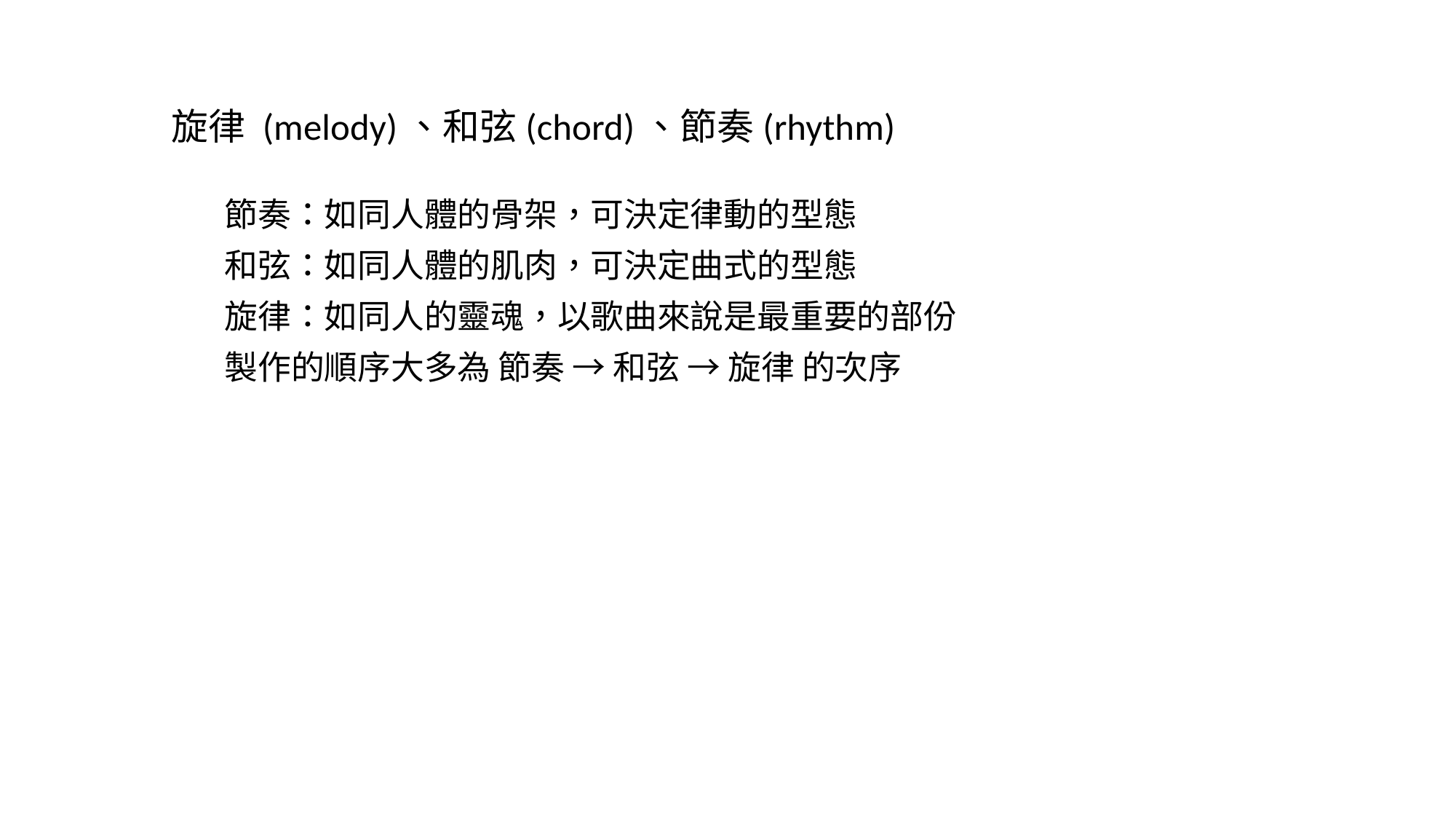

# 旋律 (melody)、和弦(chord)、節奏(rhythm)
節奏：如同人體的骨架，可決定律動的型態
和弦：如同人體的肌肉，可決定曲式的型態
旋律：如同人的靈魂，以歌曲來說是最重要的部份
製作的順序大多為 節奏 → 和弦 → 旋律 的次序